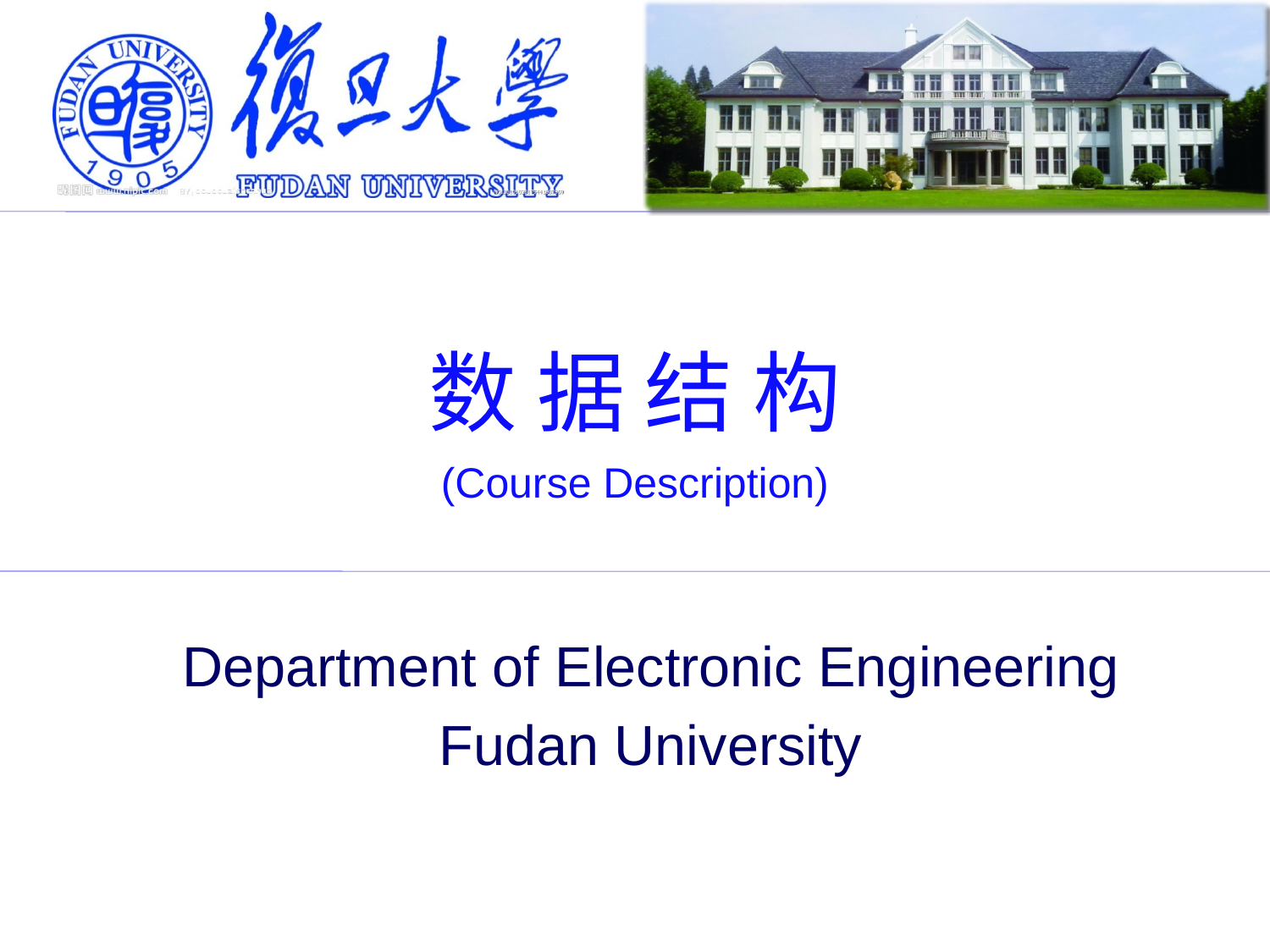

# 数 据 结 构 (Course Description)
Department of Electronic Engineering
Fudan University